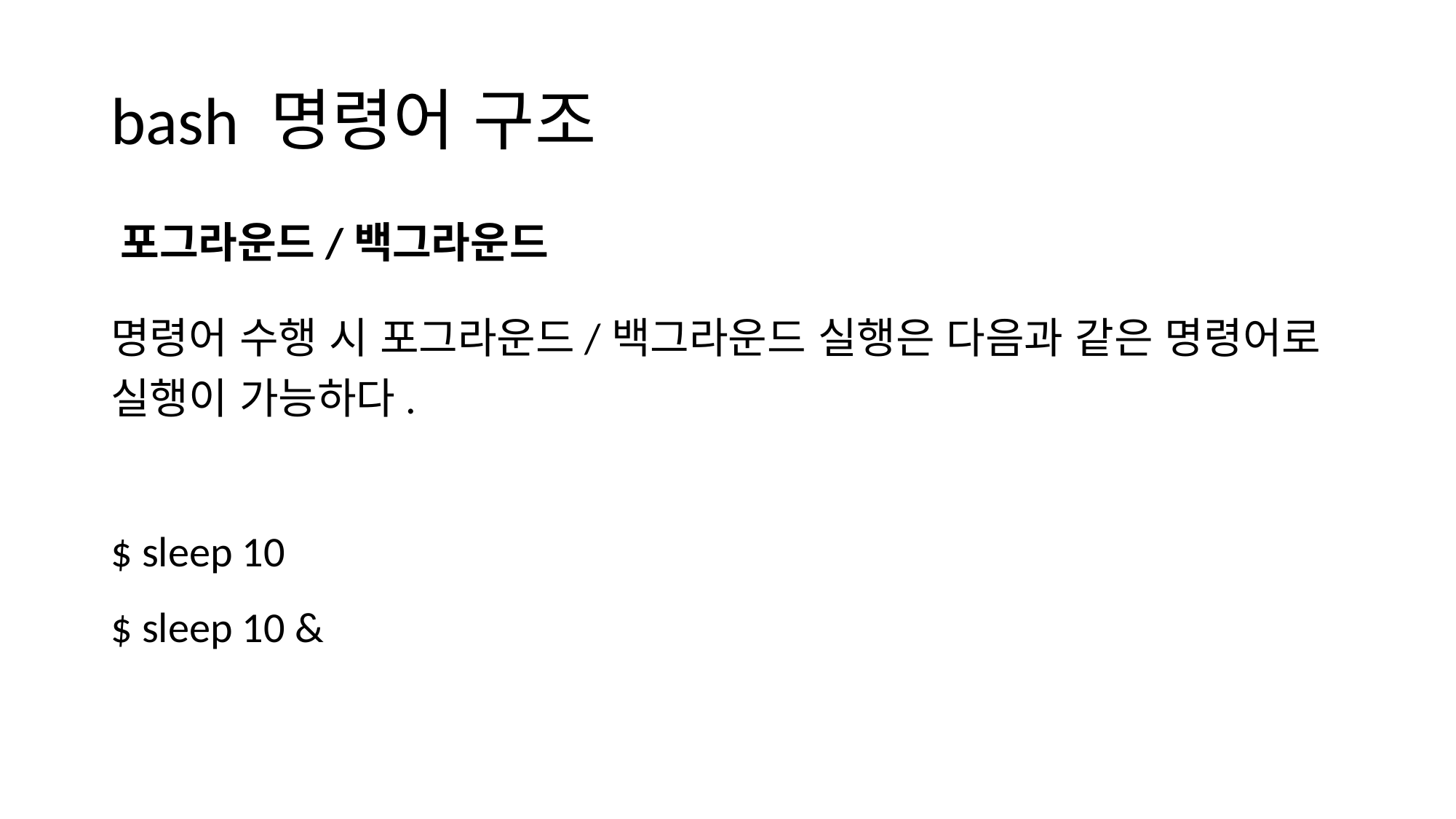

# bash 명령어 구조
포그라운드/백그라운드
명령어 수행 시 포그라운드/백그라운드 실행은 다음과 같은 명령어로 실행이 가능하다.

$ sleep 10
$ sleep 10 &